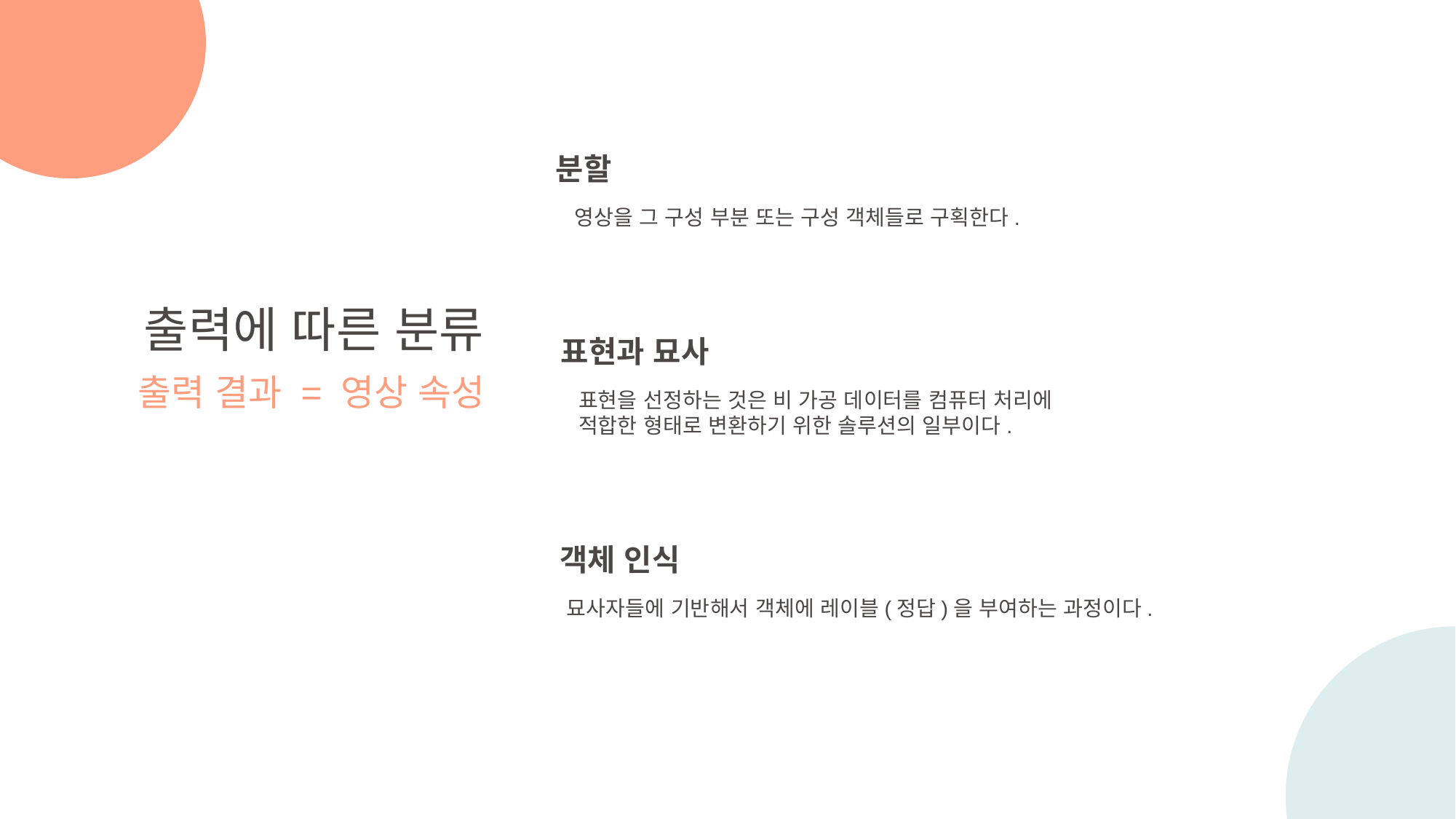

분할
영상을 그 구성 부분 또는 구성 객체들로 구획한다.
출력에 따른 분류
출력 결과 = 영상 속성
표현과 묘사
표현을 선정하는 것은 비 가공 데이터를 컴퓨터 처리에
적합한 형태로 변환하기 위한 솔루션의 일부이다.
객체 인식
묘사자들에 기반해서 객체에 레이블(정답)을 부여하는 과정이다.